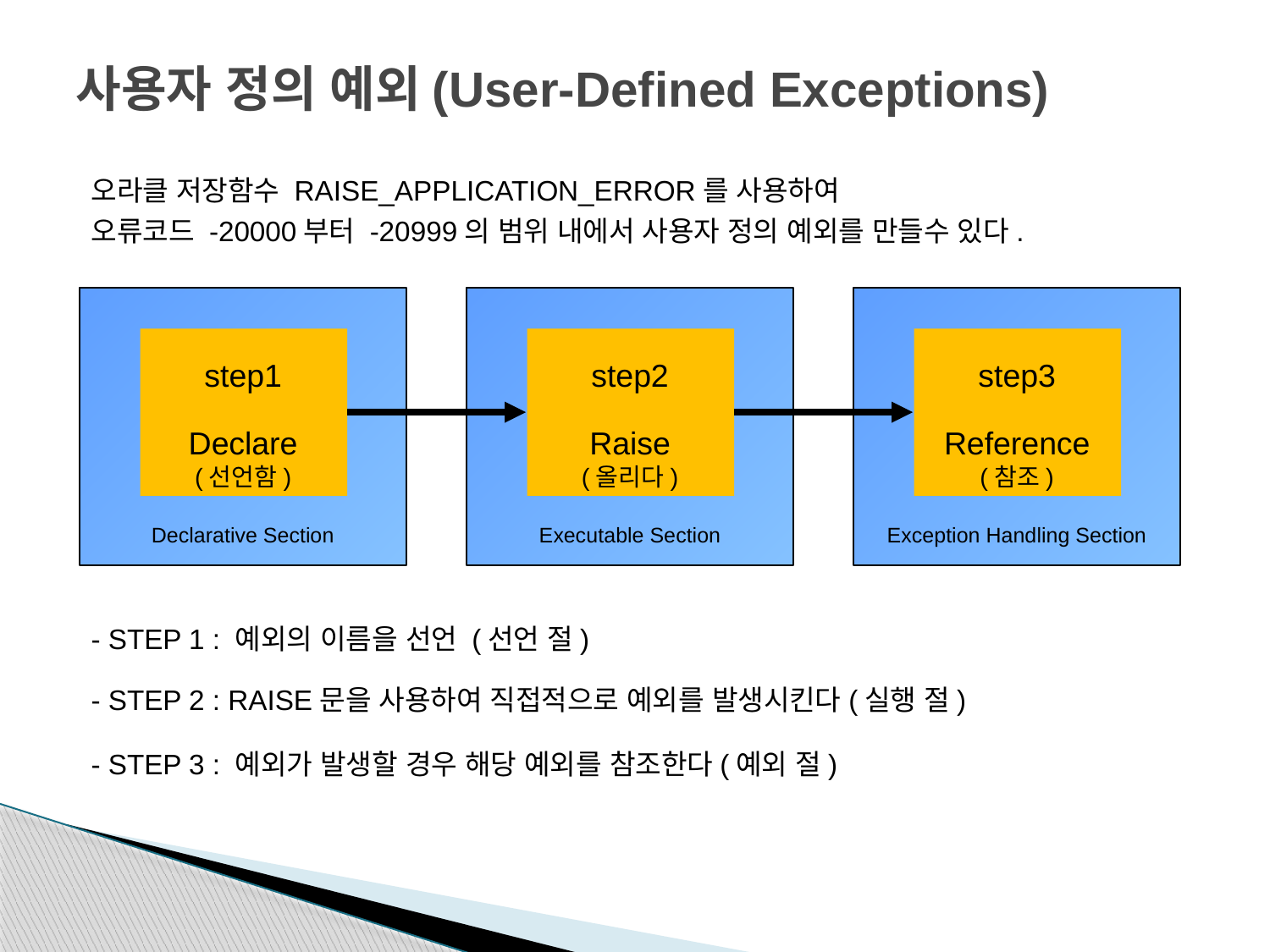

# 사용자 정의 예외(User-Defined Exceptions)
오라클 저장함수 RAISE_APPLICATION_ERROR를 사용하여
오류코드 -20000부터 -20999의 범위 내에서 사용자 정의 예외를 만들수 있다.

- STEP 1 : 예외의 이름을 선언 (선언 절)

- STEP 2 : RAISE문을 사용하여 직접적으로 예외를 발생시킨다(실행 절)

- STEP 3 : 예외가 발생할 경우 해당 예외를 참조한다(예외 절)

step1

Declare
(선언함)

step2

Raise
(올리다)

step3

Reference
(참조)

Declarative Section
Executable Section
Exception Handling Section